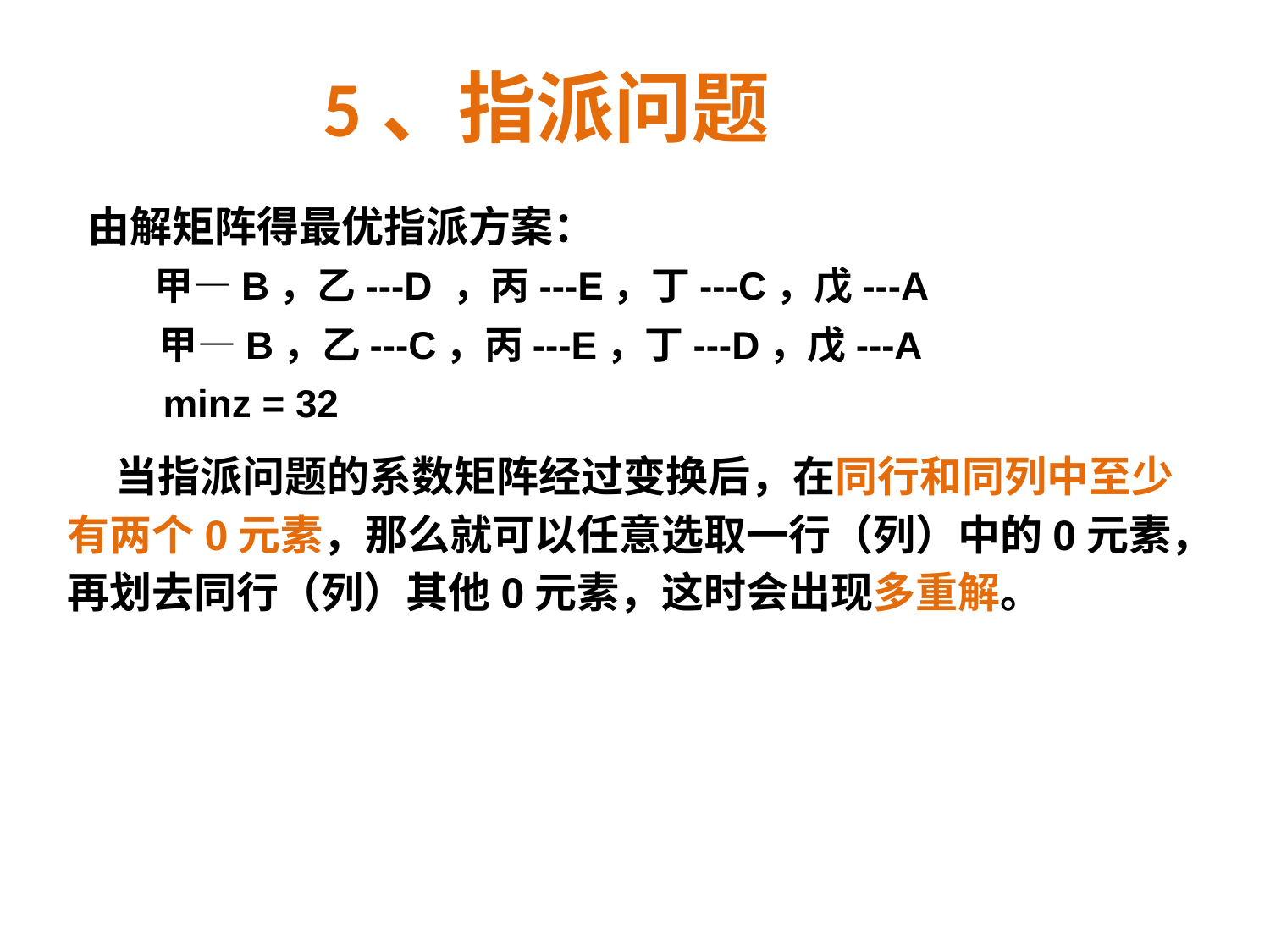

# 5、指派问题
由解矩阵得最优指派方案：
      甲—B，乙---D ，丙---E，丁---C，戊---A
       甲—B，乙---C，丙---E，丁---D，戊---A
       minz = 32

    当指派问题的系数矩阵经过变换后，在同行和同列中至少有两个0元素，那么就可以任意选取一行（列）中的0元素，再划去同行（列）其他0元素，这时会出现多重解。